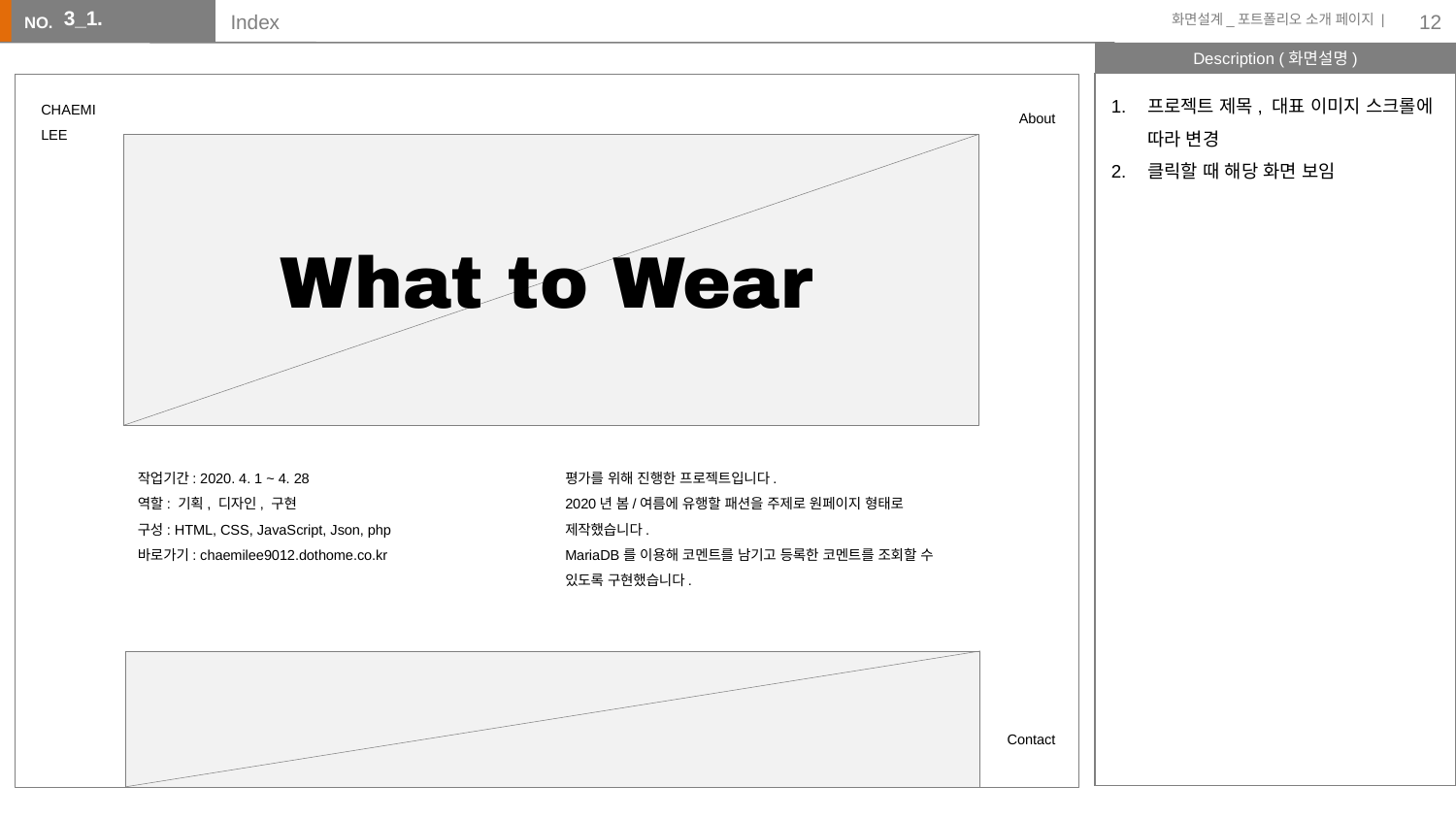

12
3_1.
# Index

프로젝트 제목, 대표 이미지 스크롤에 따라 변경
클릭할 때 해당 화면 보임
CHAEMI
LEE
About

What to Wear
작업기간: 2020. 4. 1 ~ 4. 28
역할: 기획, 디자인, 구현
구성: HTML, CSS, JavaScript, Json, php
바로가기: chaemilee9012.dothome.co.kr
평가를 위해 진행한 프로젝트입니다.
2020년 봄/여름에 유행할 패션을 주제로 원페이지 형태로 제작했습니다.
MariaDB를 이용해 코멘트를 남기고 등록한 코멘트를 조회할 수 있도록 구현했습니다.

Contact